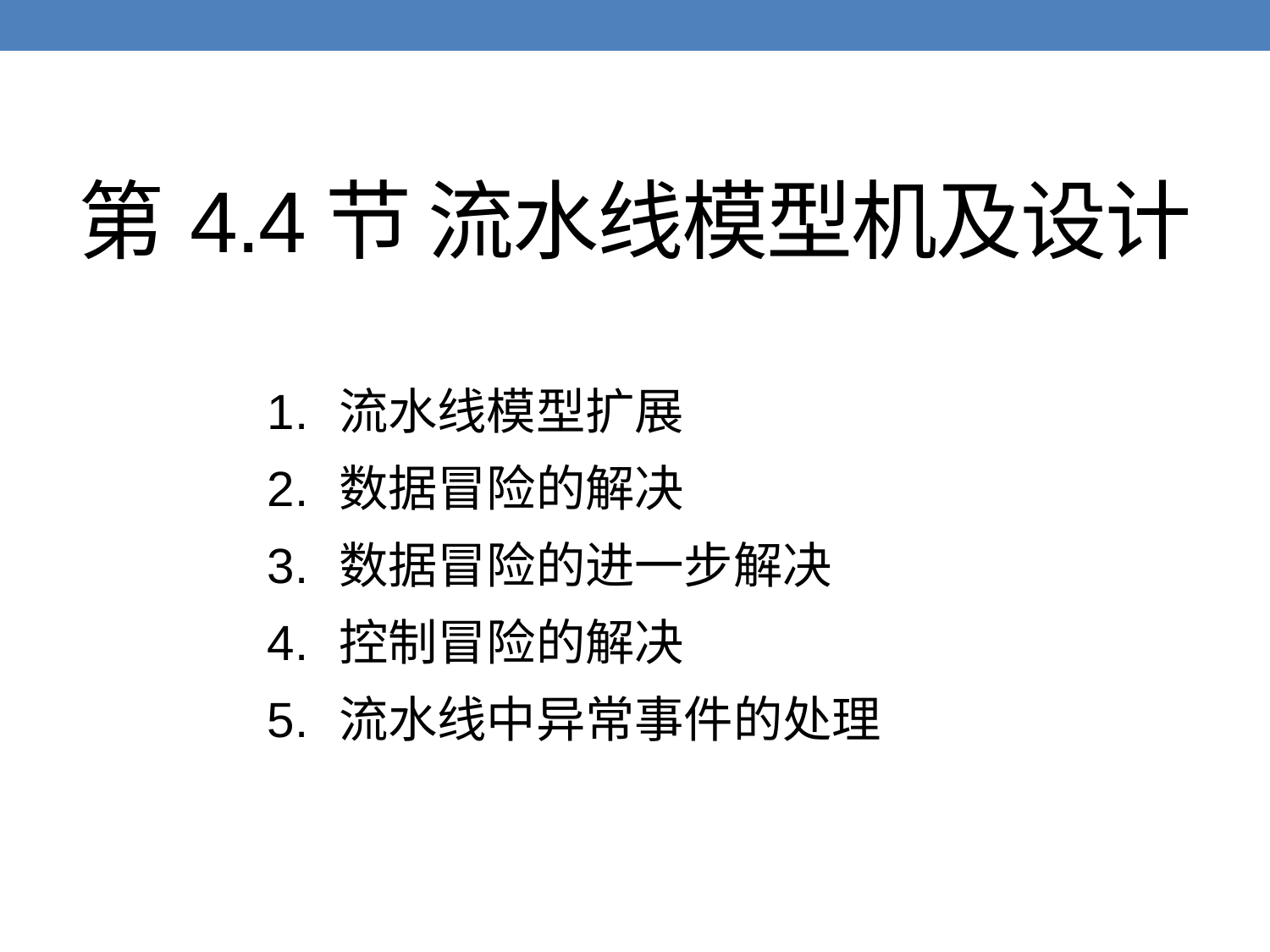

2
第4.4节 流水线模型机及设计
流水线模型扩展
数据冒险的解决
数据冒险的进一步解决
控制冒险的解决
流水线中异常事件的处理